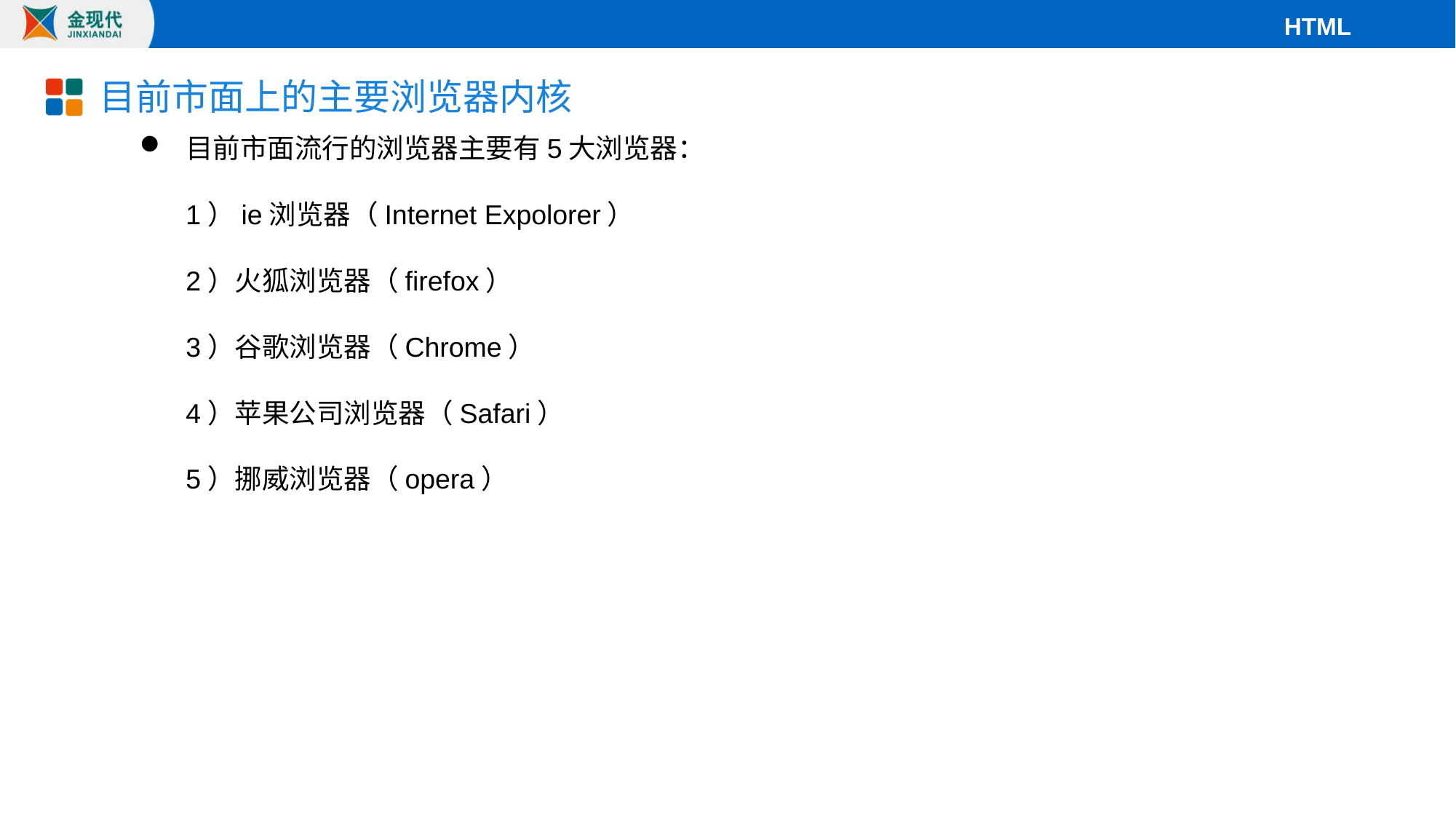

# 目前市面上的主要浏览器内核
  目前市面流行的浏览器主要有5大浏览器：
1）ie浏览器（Internet Expolorer）
2）火狐浏览器（firefox）
3）谷歌浏览器（Chrome）
4）苹果公司浏览器（Safari）
5）挪威浏览器（opera）